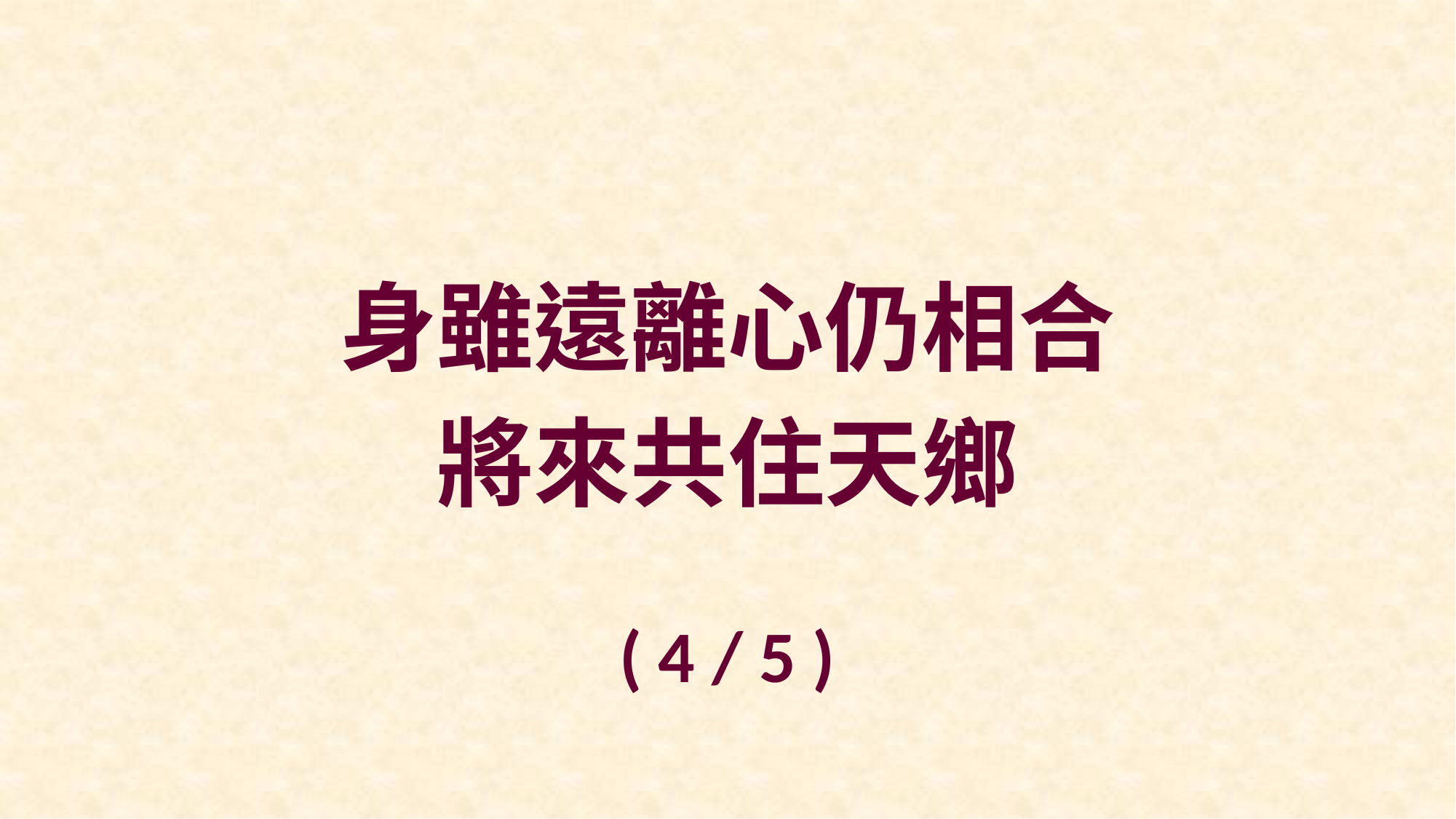

身雖遠離心仍相合
將來共住天鄉
( 4 / 5 )